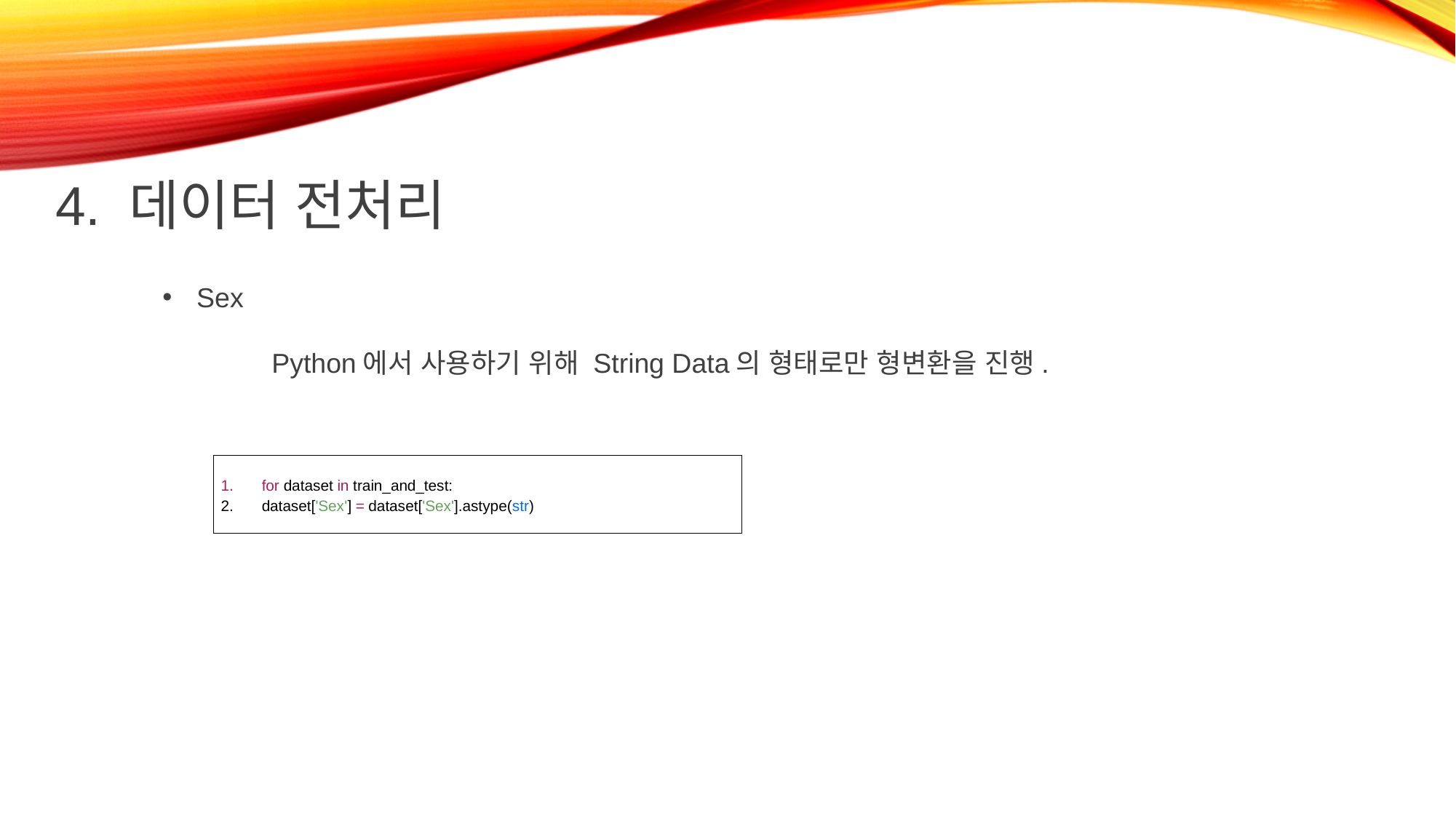

4. 데이터 전처리
Sex

	Python에서 사용하기 위해 String Data의 형태로만 형변환을 진행.
| for dataset in train\_and\_test: dataset['Sex'] = dataset['Sex'].astype(str) |
| --- |